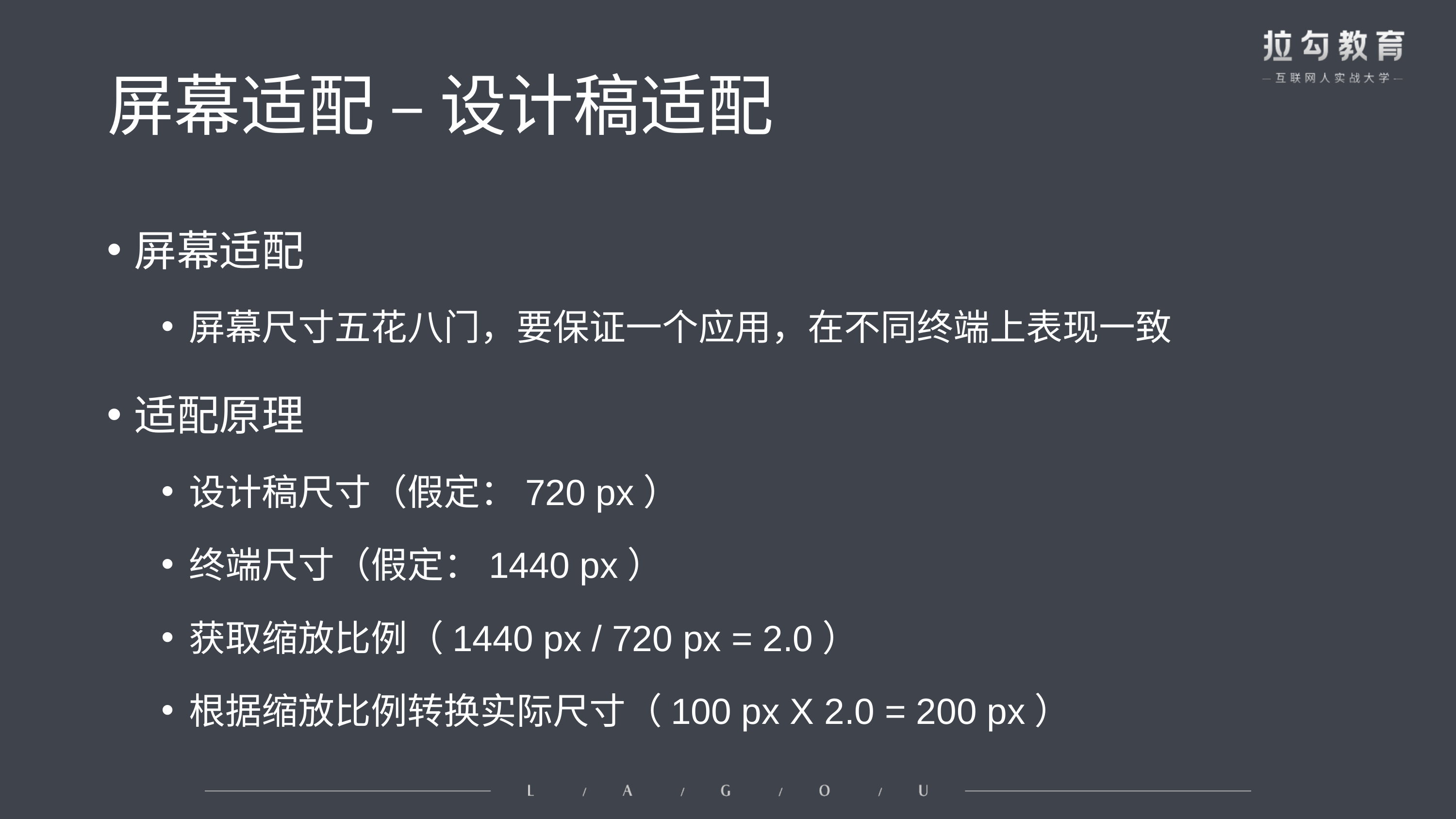

# 屏幕适配 – 设计稿适配
屏幕适配
屏幕尺寸五花八门，要保证一个应用，在不同终端上表现一致
适配原理
设计稿尺寸（假定：720 px）
终端尺寸（假定：1440 px）
获取缩放比例（1440 px / 720 px = 2.0）
根据缩放比例转换实际尺寸（100 px X 2.0 = 200 px）